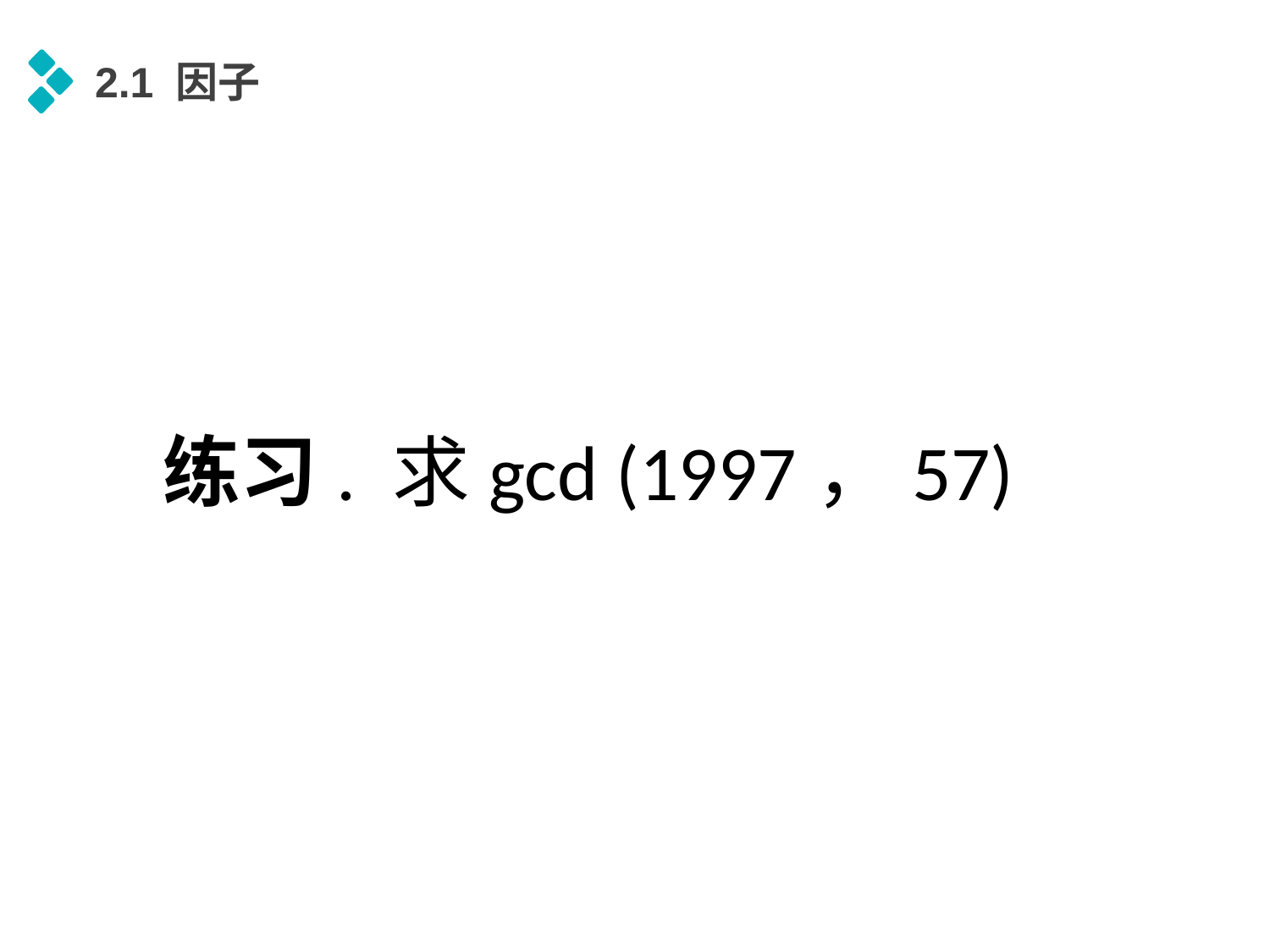

2.1 因子

# 练习. 求gcd (1997，57)
延时符